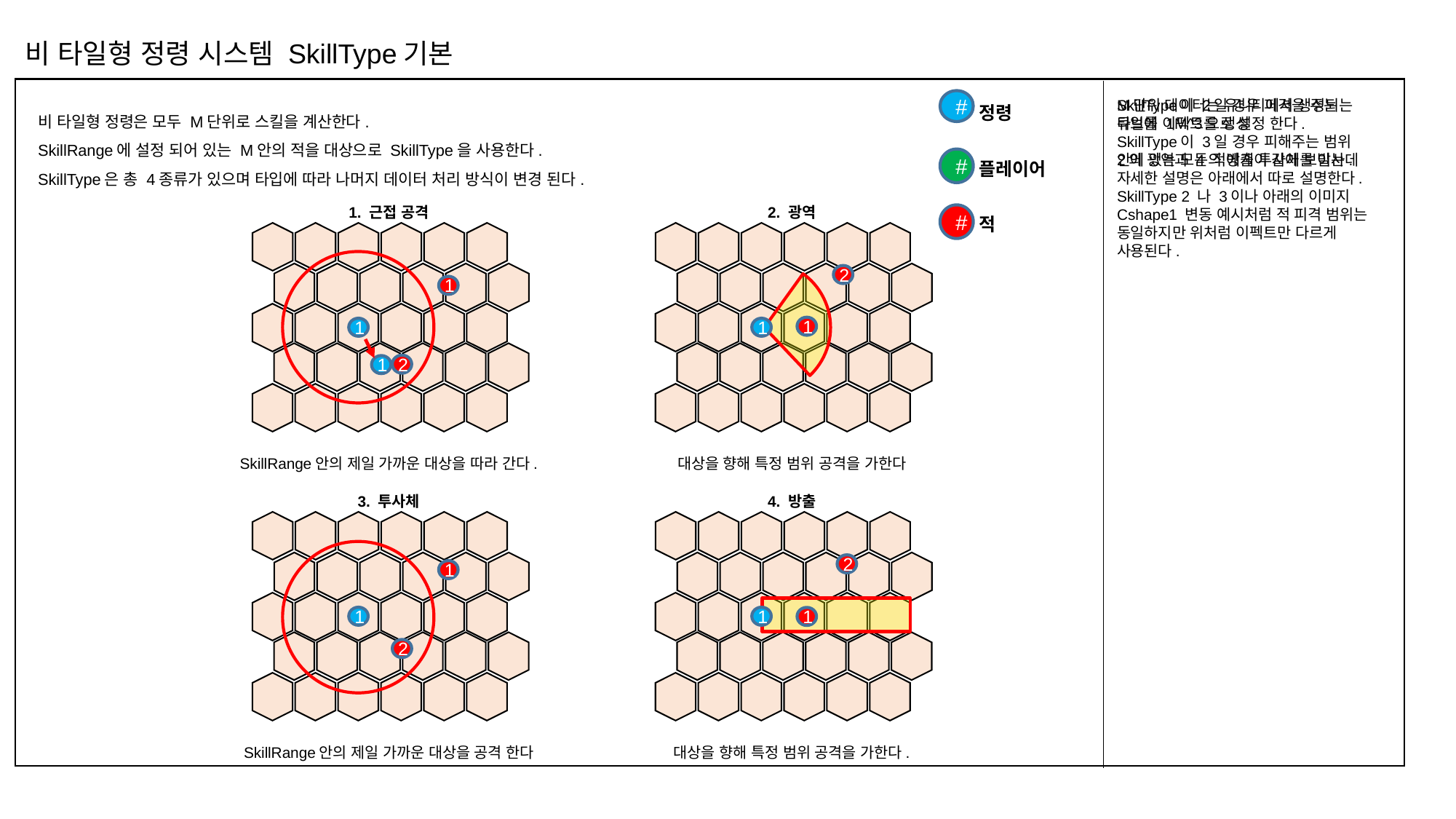

비 타일형 정령 시스템 SkillType기본

정령
M단위 데이터는 유니티에서 생성되는 큐브를 1M^3으로 설정 한다.

2의 광역과 4의 방출이 같아 보이는데 자세한 설명은 아래에서 따로 설명한다.
SkillType이 2일 경우 피격을 주는 타일에 이펙트를 생성.
SkillType이 3일 경우 피해주는 범위 안에 있는 모든 적에게 투사체를 발사.

SkillType 2 나 3이나 아래의 이미지
Cshape1 변동 예시처럼 적 피격 범위는 동일하지만 위처럼 이펙트만 다르게 사용된다.
#
비 타일형 정령은 모두 M단위로 스킬을 계산한다.
SkillRange에 설정 되어 있는 M안의 적을 대상으로 SkillType을 사용한다.
SkillType은 총 4종류가 있으며 타입에 따라 나머지 데이터 처리 방식이 변경 된다.
플레이어
#
1. 근접 공격
2. 광역
적
#

2

1

1
1
1

2
1

SkillRange안의 제일 가까운 대상을 따라 간다.
대상을 향해 특정 범위 공격을 가한다
3. 투사체
4. 방출

1

2

1

1
1

2

SkillRange안의 제일 가까운 대상을 공격 한다
대상을 향해 특정 범위 공격을 가한다.